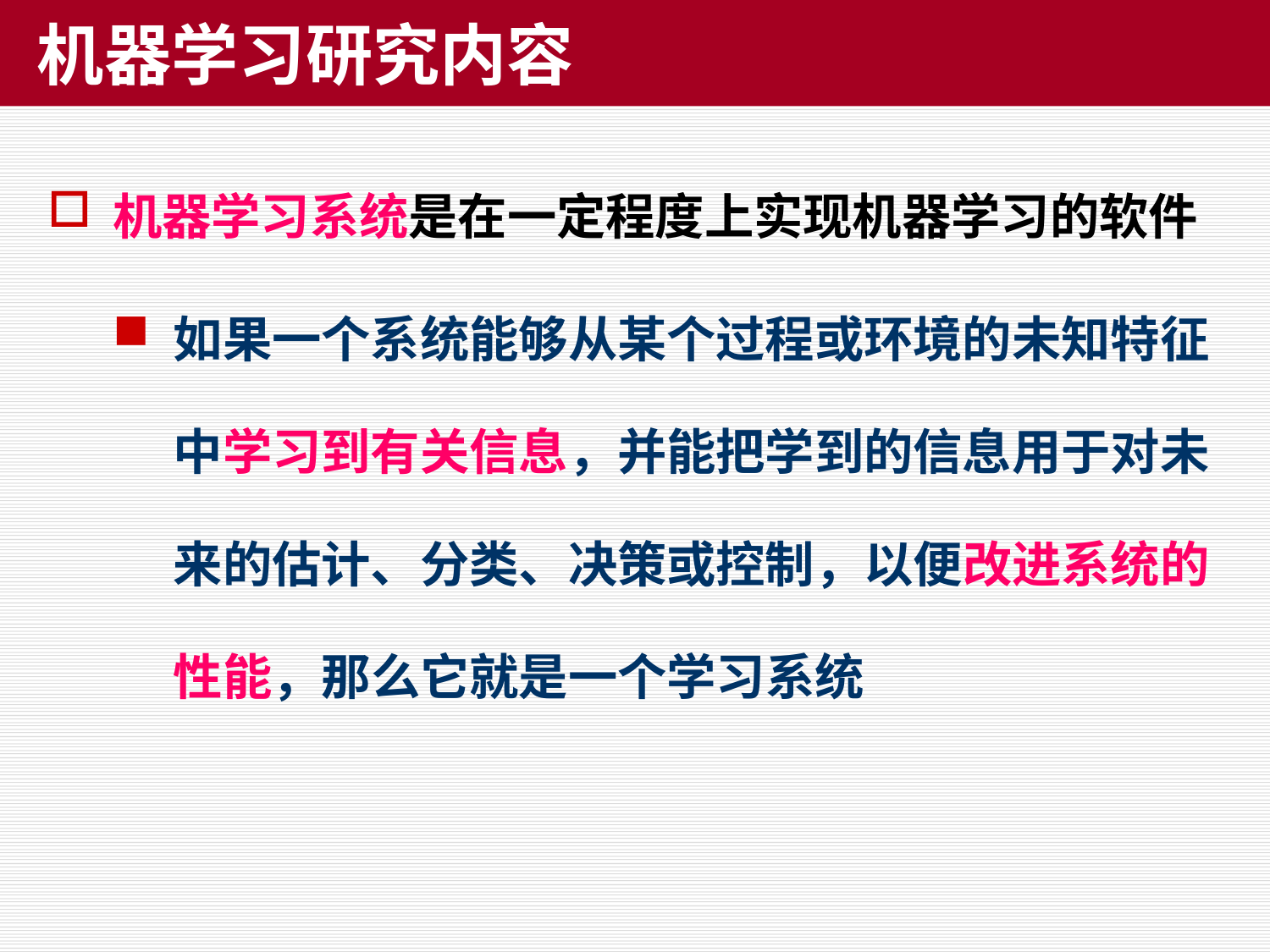

# 机器学习研究内容
机器学习系统是在一定程度上实现机器学习的软件
如果一个系统能够从某个过程或环境的未知特征中学习到有关信息，并能把学到的信息用于对未来的估计、分类、决策或控制，以便改进系统的性能，那么它就是一个学习系统